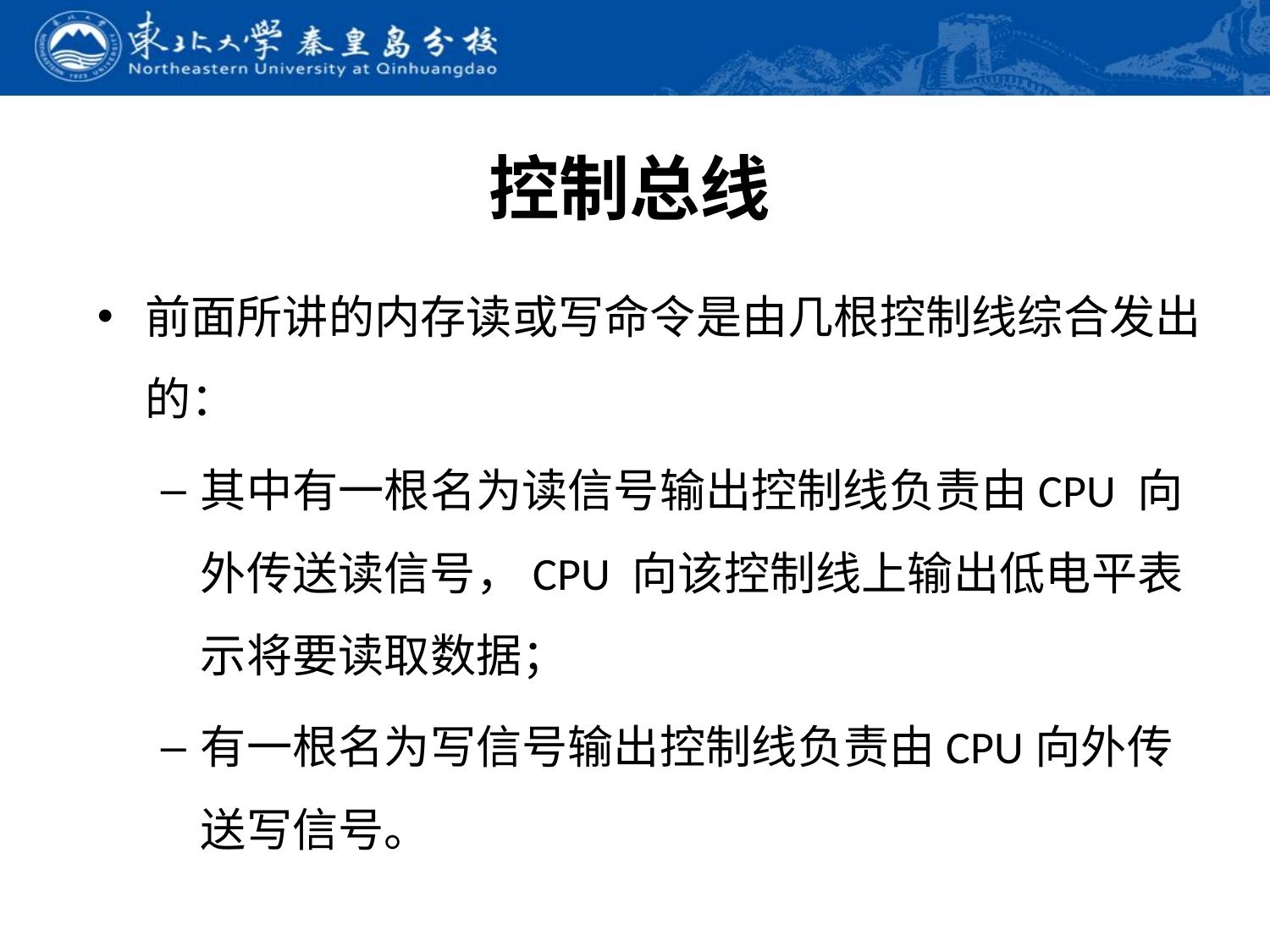

# 控制总线
前面所讲的内存读或写命令是由几根控制线综合发出的：
其中有一根名为读信号输出控制线负责由CPU 向外传送读信号，CPU 向该控制线上输出低电平表示将要读取数据；
有一根名为写信号输出控制线负责由CPU向外传送写信号。